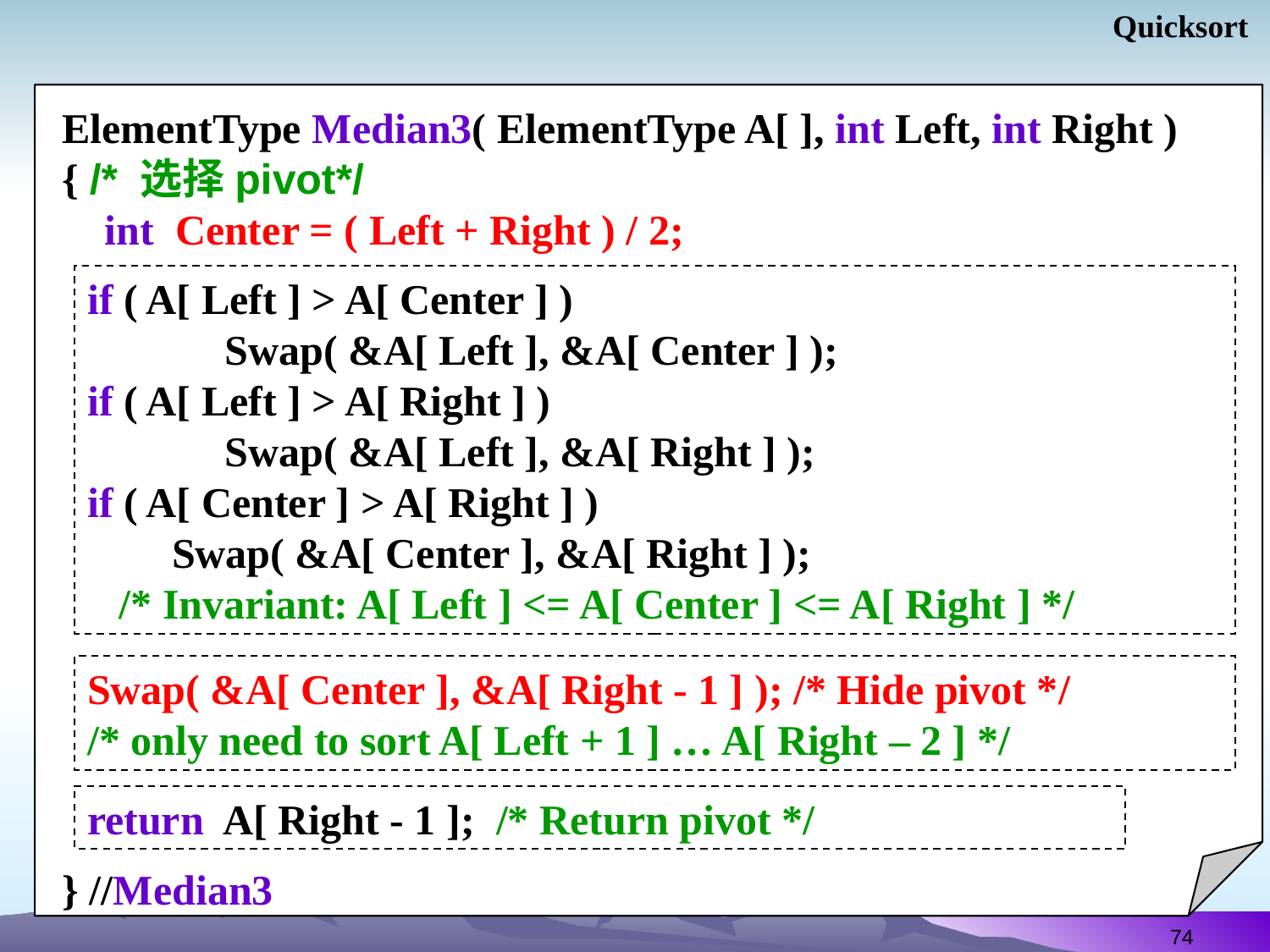

Quicksort
ElementType Median3( ElementType A[ ], int Left, int Right )
{ /* 选择pivot*/
    int  Center = ( Left + Right ) / 2;

} //Median3
if ( A[ Left ] > A[ Center ] )
             Swap( &A[ Left ], &A[ Center ] );
if ( A[ Left ] > A[ Right ] )
             Swap( &A[ Left ], &A[ Right ] );
if ( A[ Center ] > A[ Right ] )
        Swap( &A[ Center ], &A[ Right ] );
   /* Invariant: A[ Left ] <= A[ Center ] <= A[ Right ] */
Swap( &A[ Center ], &A[ Right - 1 ] ); /* Hide pivot */
/* only need to sort A[ Left + 1 ] … A[ Right – 2 ] */
return  A[ Right - 1 ];  /* Return pivot */
74